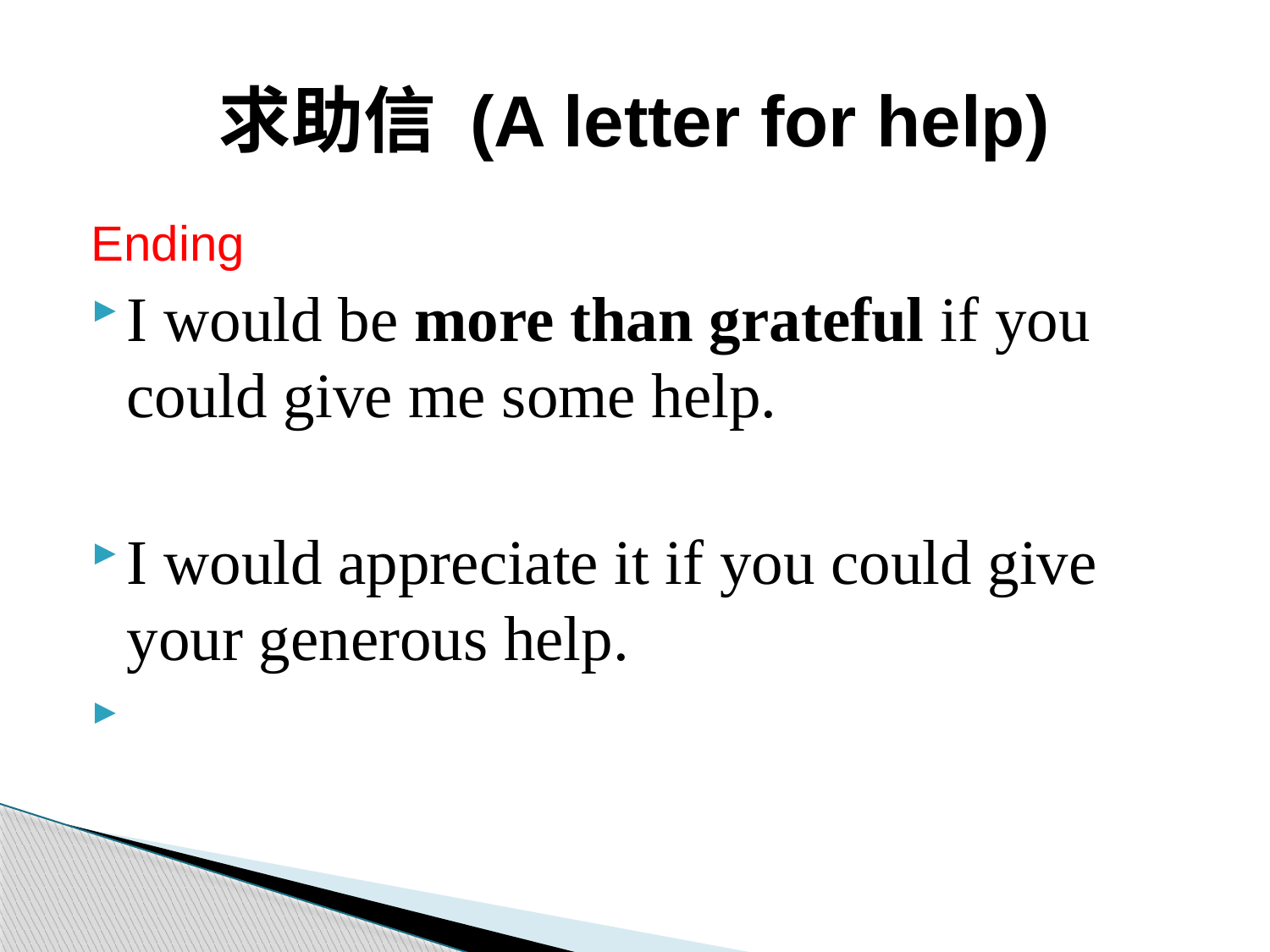

# 求助信 (A letter for help)
Ending
I would be more than grateful if you could give me some help.

I would appreciate it if you could give your generous help.